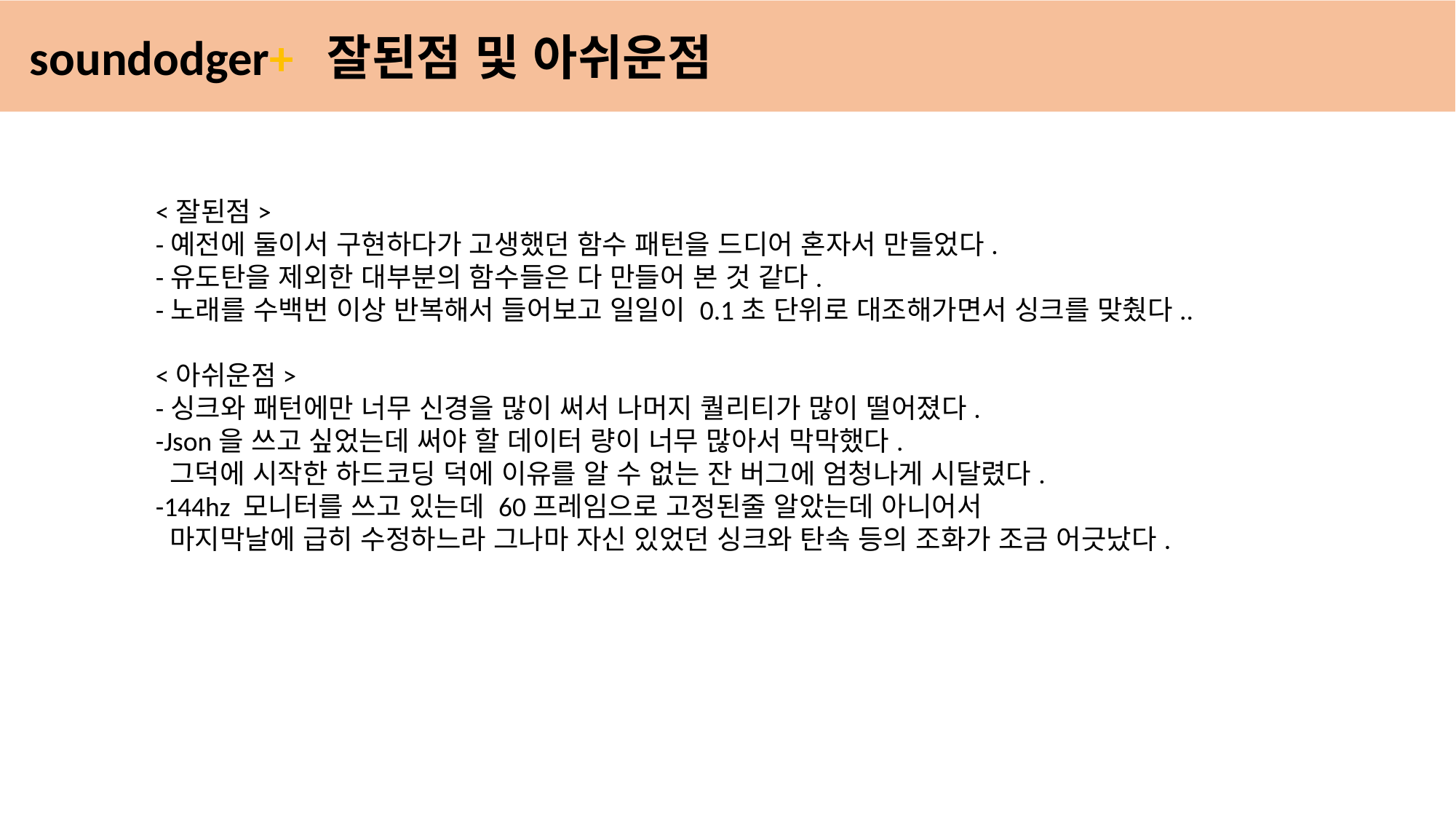

soundodger+  잘된점 및 아쉬운점
<잘된점>
-예전에 둘이서 구현하다가 고생했던 함수 패턴을 드디어 혼자서 만들었다.
-유도탄을 제외한 대부분의 함수들은 다 만들어 본 것 같다.
-노래를 수백번 이상 반복해서 들어보고 일일이 0.1초 단위로 대조해가면서 싱크를 맞췄다..

<아쉬운점>
-싱크와 패턴에만 너무 신경을 많이 써서 나머지 퀄리티가 많이 떨어졌다.
-Json을 쓰고 싶었는데 써야 할 데이터 량이 너무 많아서 막막했다.
 그덕에 시작한 하드코딩 덕에 이유를 알 수 없는 잔 버그에 엄청나게 시달렸다.
-144hz 모니터를 쓰고 있는데 60프레임으로 고정된줄 알았는데 아니어서
 마지막날에 급히 수정하느라 그나마 자신 있었던 싱크와 탄속 등의 조화가 조금 어긋났다.